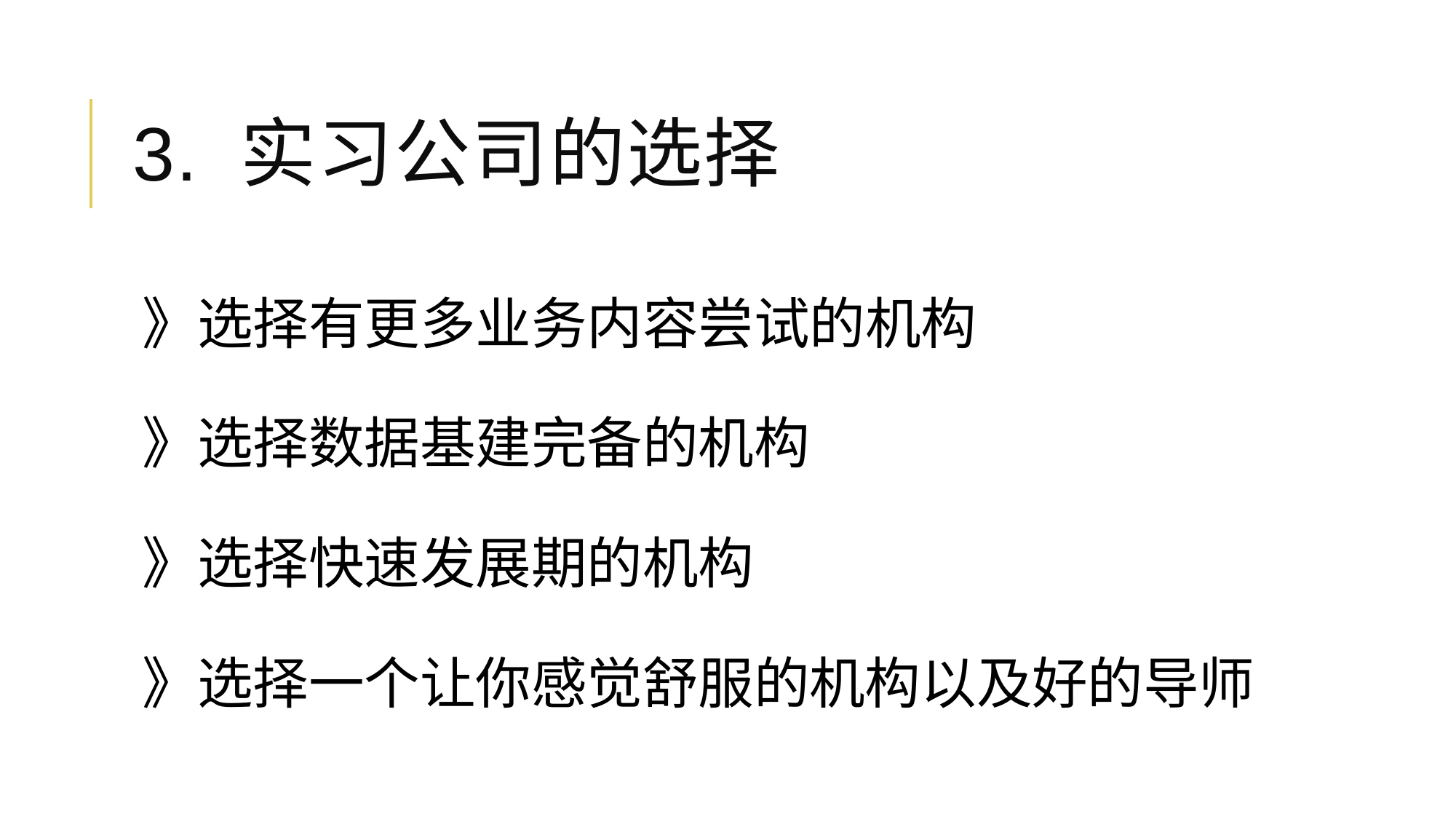

# 3. 实习公司的选择
》选择有更多业务内容尝试的机构
》选择数据基建完备的机构
》选择快速发展期的机构
》选择一个让你感觉舒服的机构以及好的导师